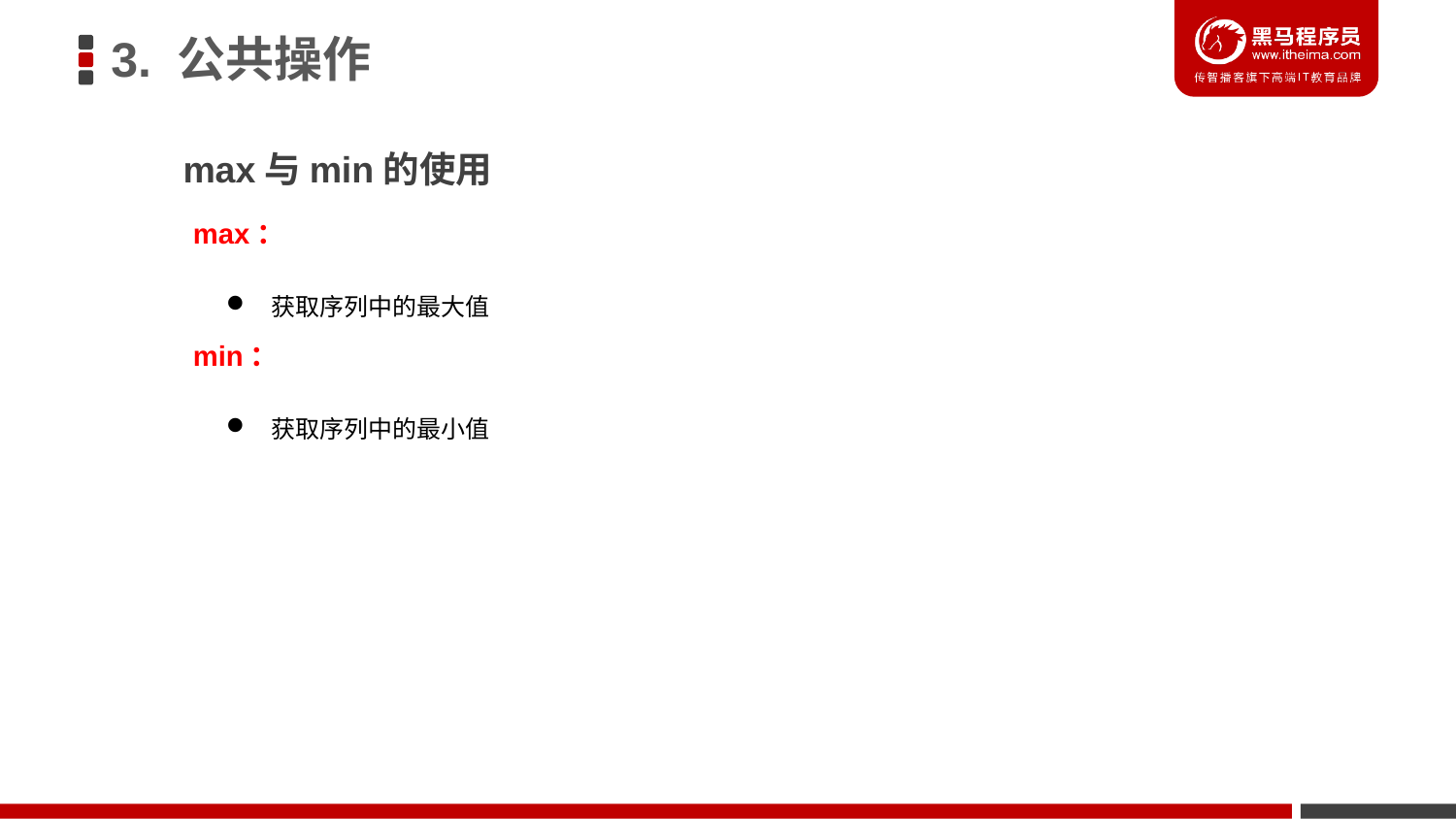

3. 公共操作
max与min的使用
max：

获取序列中的最大值
min：

获取序列中的最小值